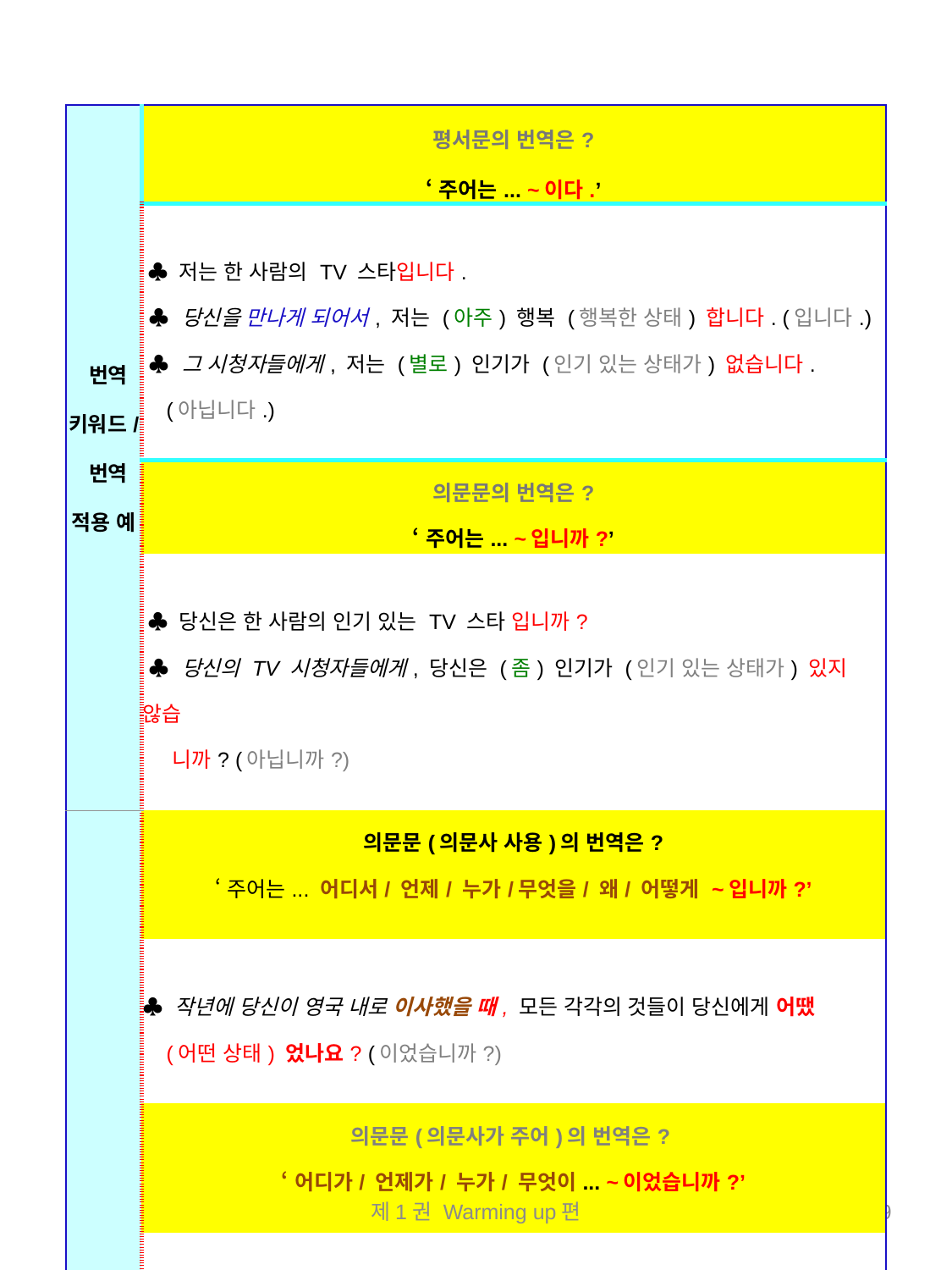

| 번역 키워드/ 번역 적용 예 | 평서문의 번역은? ‘주어는... ~이다.’ |
| --- | --- |
|  | ♣ 저는 한 사람의 TV 스타입니다. ♣ 당신을 만나게 되어서, 저는 (아주) 행복 (행복한 상태) 합니다. (입니다.) ♣ 그 시청자들에게, 저는 (별로) 인기가 (인기 있는 상태가) 없습니다. (아닙니다.) |
|  | 의문문의 번역은? ‘주어는... ~입니까?’ |
|  | ♣ 당신은 한 사람의 인기 있는 TV 스타 입니까? ♣ 당신의 TV 시청자들에게, 당신은 (좀) 인기가 (인기 있는 상태가) 있지 않습 니까? (아닙니까?) |
|  | 의문문(의문사 사용)의 번역은? ‘주어는... 어디서/ 언제/ 누가/무엇을/ 왜/ 어떻게 ~입니까?’ |
|  | ♣ 작년에 당신이 영국 내로 이사했을 때, 모든 각각의 것들이 당신에게 어땠 (어떤 상태) 었나요? (이었습니까?) |
|  | 의문문(의문사가 주어)의 번역은? ‘어디가/ 언제가/ 누가/ 무엇이... ~이었습니까?’ |
|  | ♣ 내년을 위해서, 무엇이 당신의 계획입니까? |
제1권 Warming up편
49